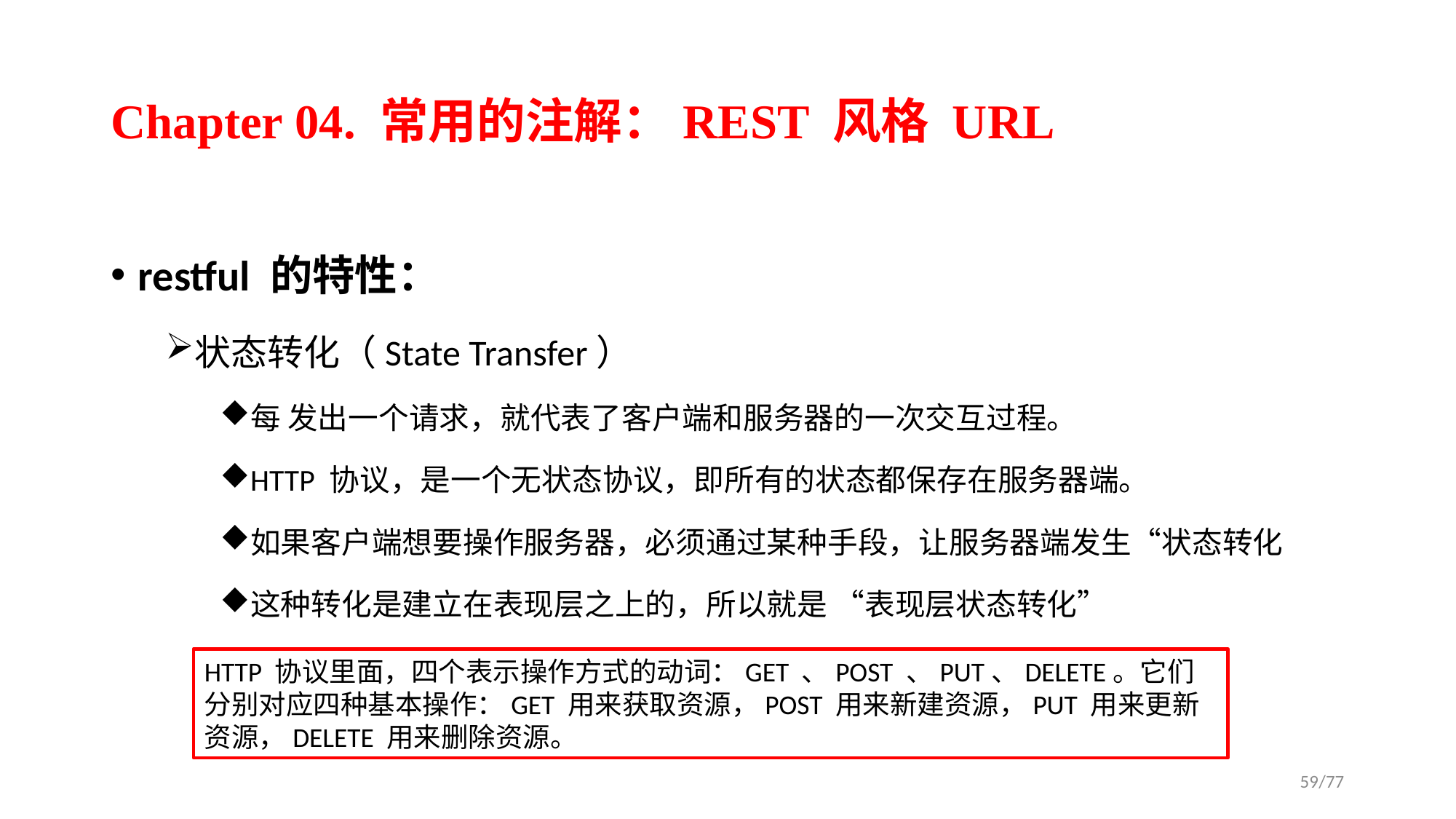

# Chapter 04. 常用的注解：REST 风格 URL
restful 的特性：
状态转化（State Transfer）
每 发出一个请求，就代表了客户端和服务器的一次交互过程。
HTTP 协议，是一个无状态协议，即所有的状态都保存在服务器端。
如果客户端想要操作服务器，必须通过某种手段，让服务器端发生“状态转化
这种转化是建立在表现层之上的，所以就是 “表现层状态转化”

HTTP 协议里面，四个表示操作方式的动词：GET 、POST 、PUT、DELETE。它们分别对应四种基本操作：GET 用来获取资源，POST 用来新建资源，PUT 用来更新资源，DELETE 用来删除资源。
59